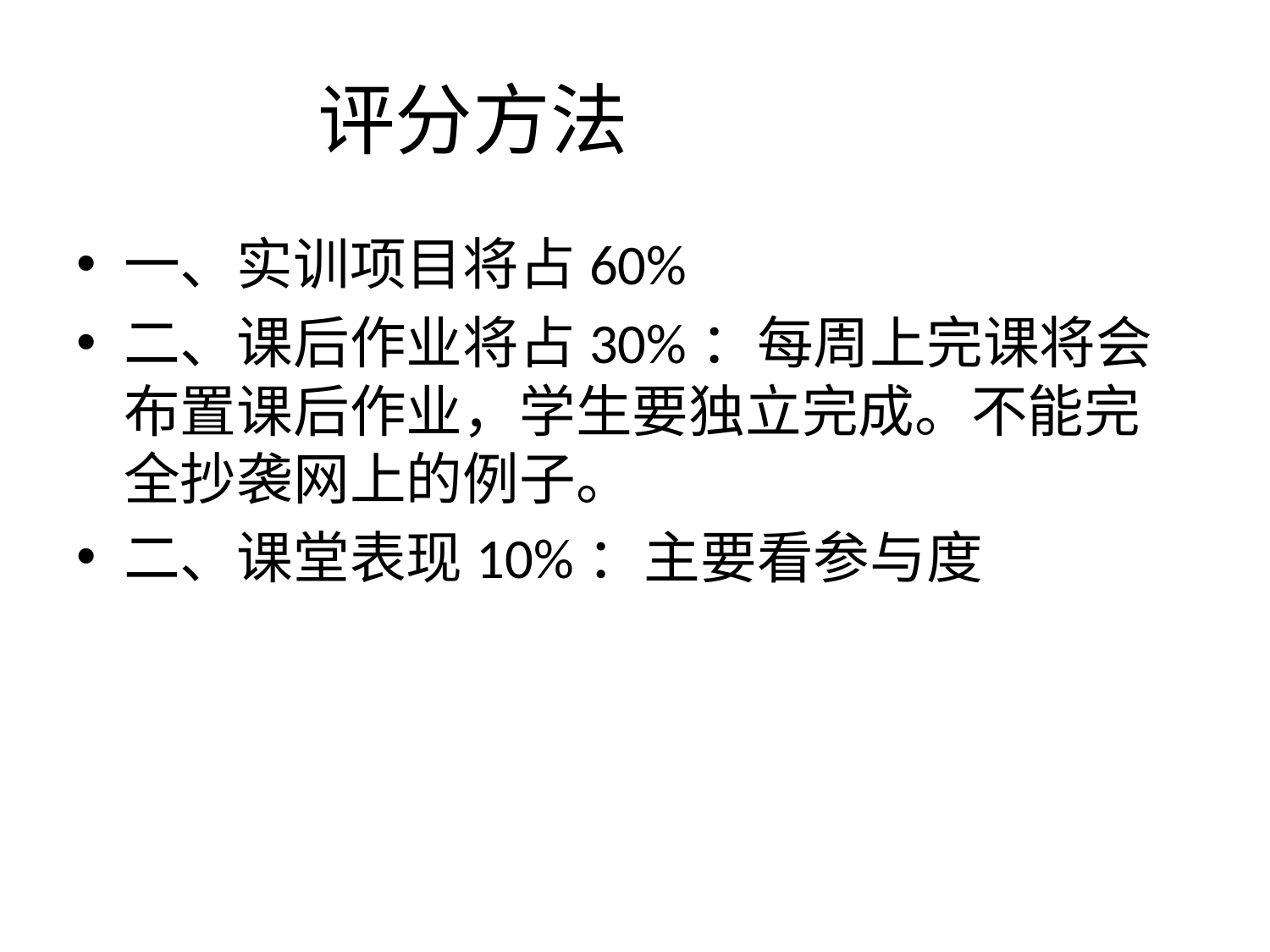

# 评分方法
一、实训项目将占60%
二、课后作业将占30%：每周上完课将会布置课后作业，学生要独立完成。不能完全抄袭网上的例子。
二、课堂表现10%：主要看参与度